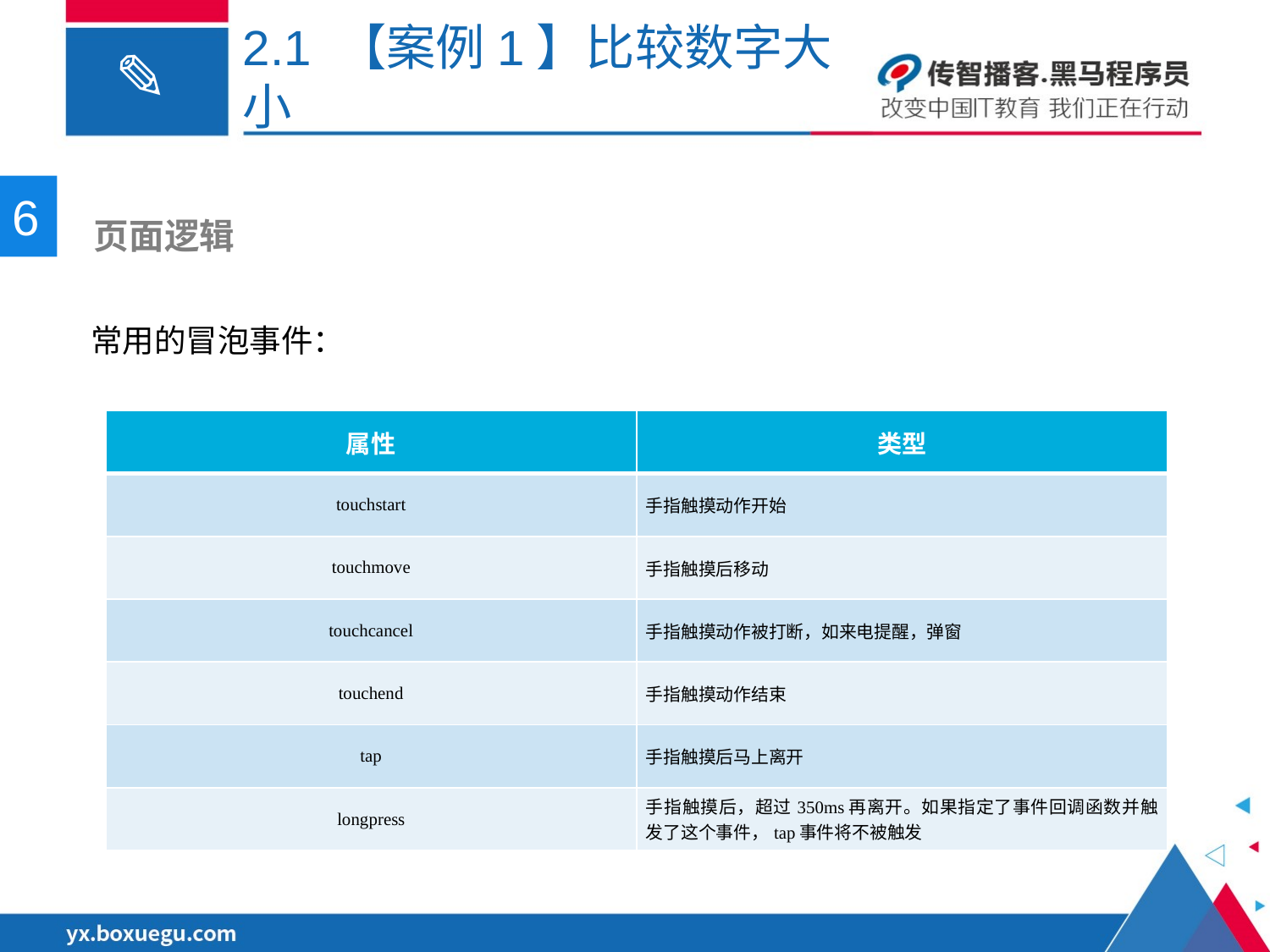

# 2.1 【案例1】比较数字大小

6
  页面逻辑
常用的冒泡事件：
| 属性 | 类型 |
| --- | --- |
| touchstart | 手指触摸动作开始 |
| touchmove | 手指触摸后移动 |
| touchcancel | 手指触摸动作被打断，如来电提醒，弹窗 |
| touchend | 手指触摸动作结束 |
| tap | 手指触摸后马上离开 |
| longpress | 手指触摸后，超过350ms再离开。如果指定了事件回调函数并触发了这个事件，tap事件将不被触发 |